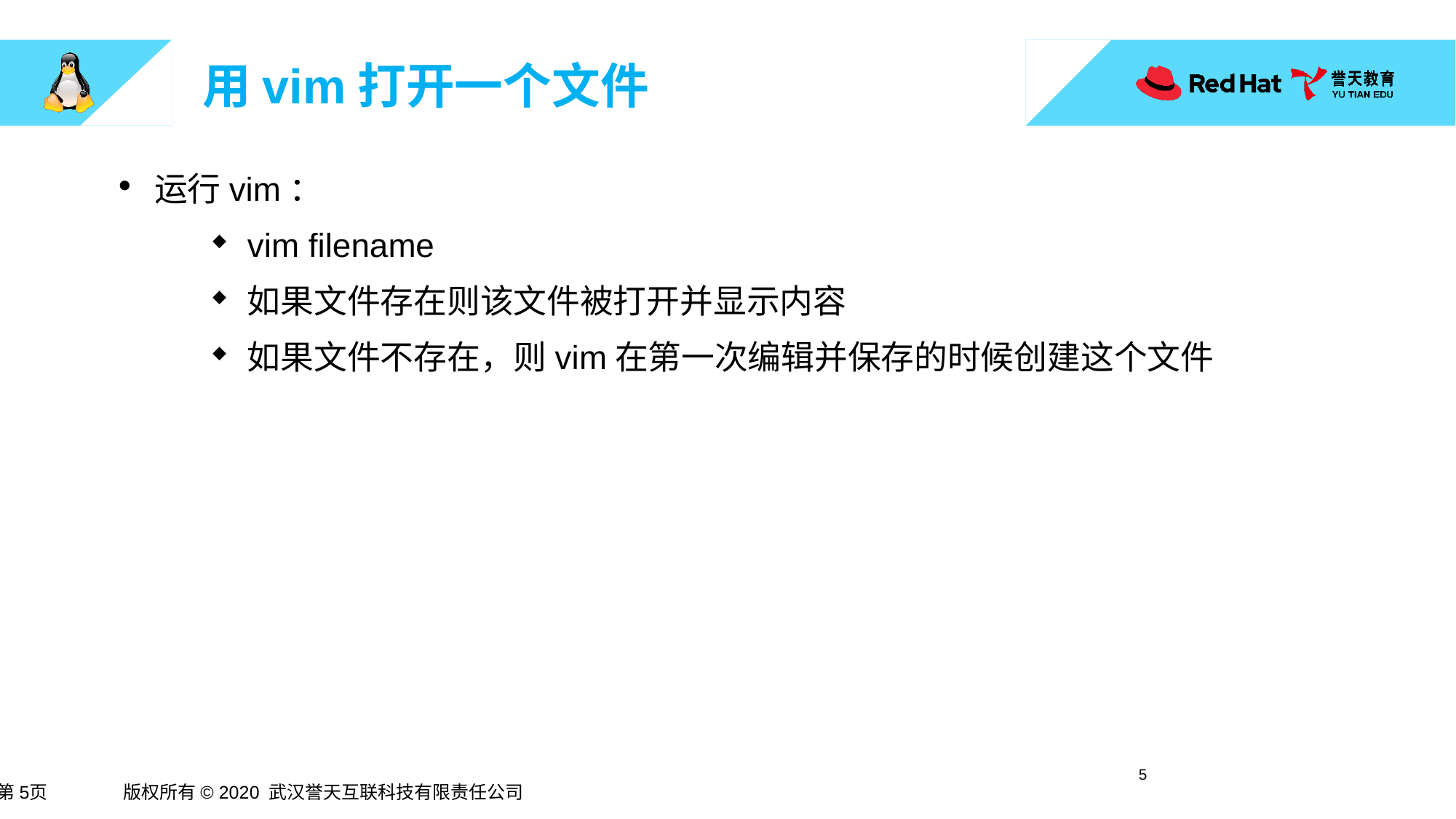

# 用vim打开一个文件
运行vim：
vim filename
如果文件存在则该文件被打开并显示内容
如果文件不存在，则vim在第一次编辑并保存的时候创建这个文件
5